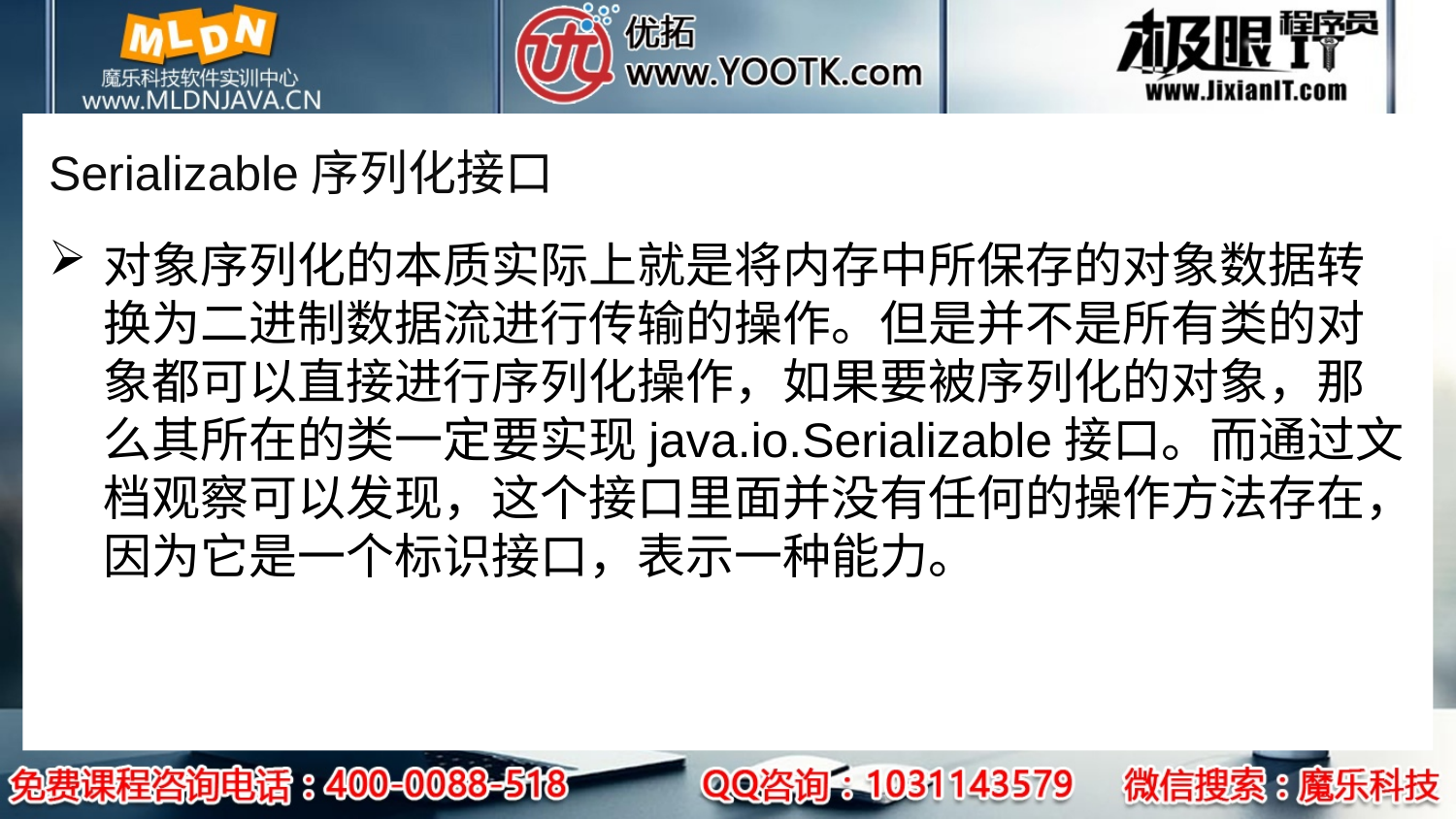

# Serializable序列化接口
对象序列化的本质实际上就是将内存中所保存的对象数据转换为二进制数据流进行传输的操作。但是并不是所有类的对象都可以直接进行序列化操作，如果要被序列化的对象，那么其所在的类一定要实现java.io.Serializable接口。而通过文档观察可以发现，这个接口里面并没有任何的操作方法存在，因为它是一个标识接口，表示一种能力。